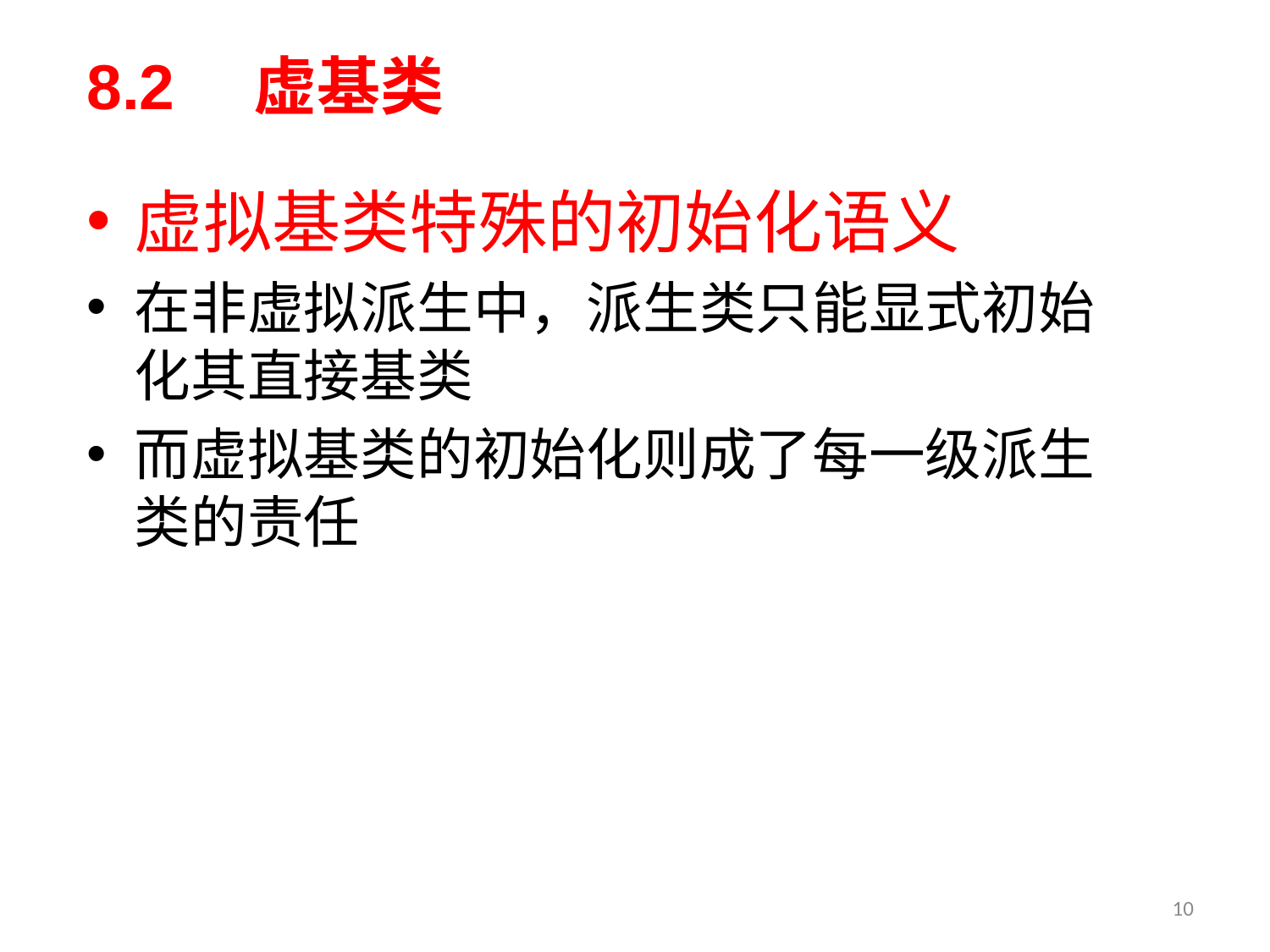

# 8.2　虚基类
虚拟基类特殊的初始化语义
在非虚拟派生中，派生类只能显式初始化其直接基类
而虚拟基类的初始化则成了每一级派生类的责任
10